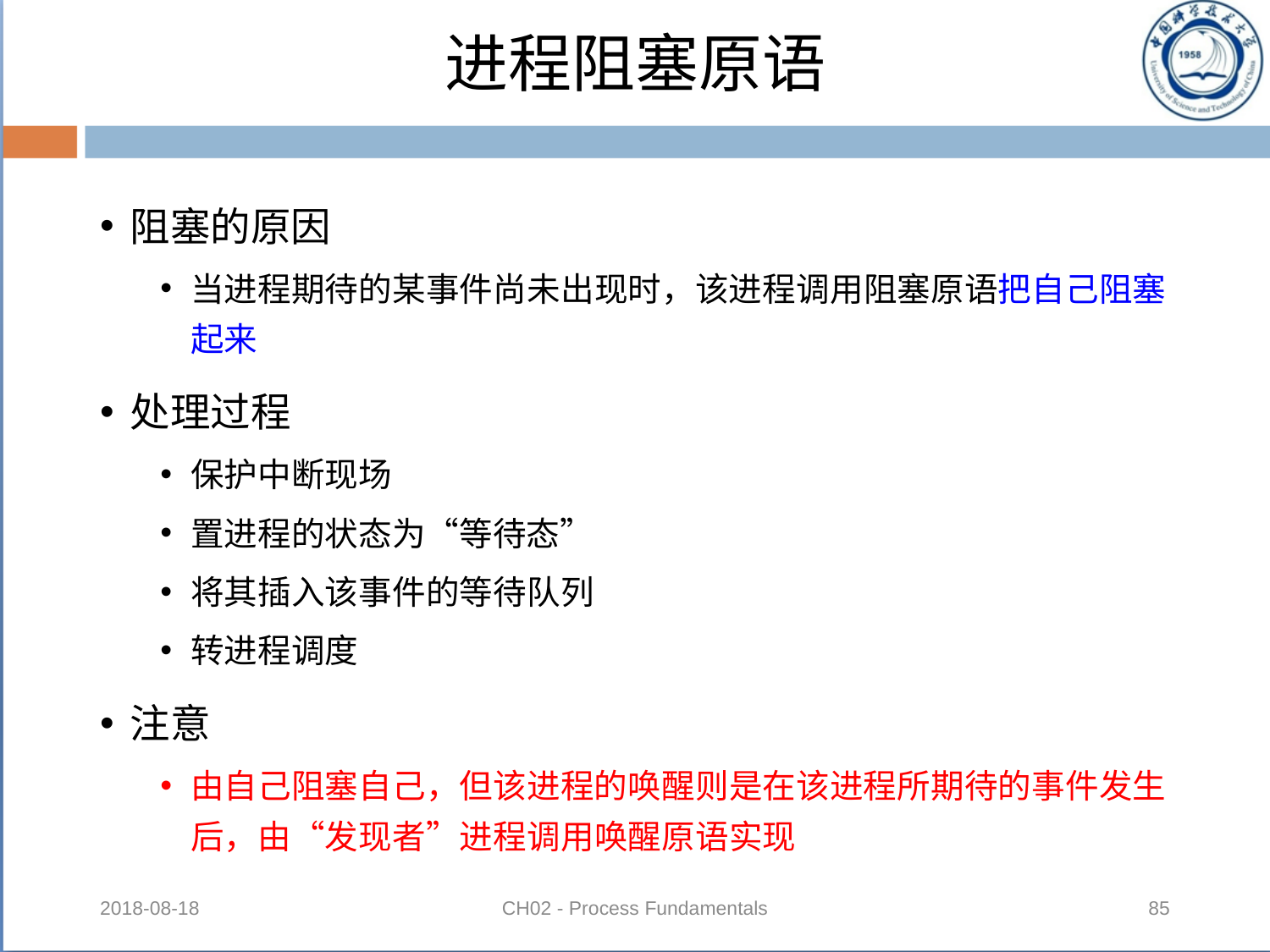

# 进程阻塞原语
阻塞的原因
当进程期待的某事件尚未出现时，该进程调用阻塞原语把自己阻塞起来
处理过程
保护中断现场
置进程的状态为“等待态”
将其插入该事件的等待队列
转进程调度
注意
由自己阻塞自己，但该进程的唤醒则是在该进程所期待的事件发生后，由“发现者”进程调用唤醒原语实现
2018-08-18
CH02 - Process Fundamentals
85